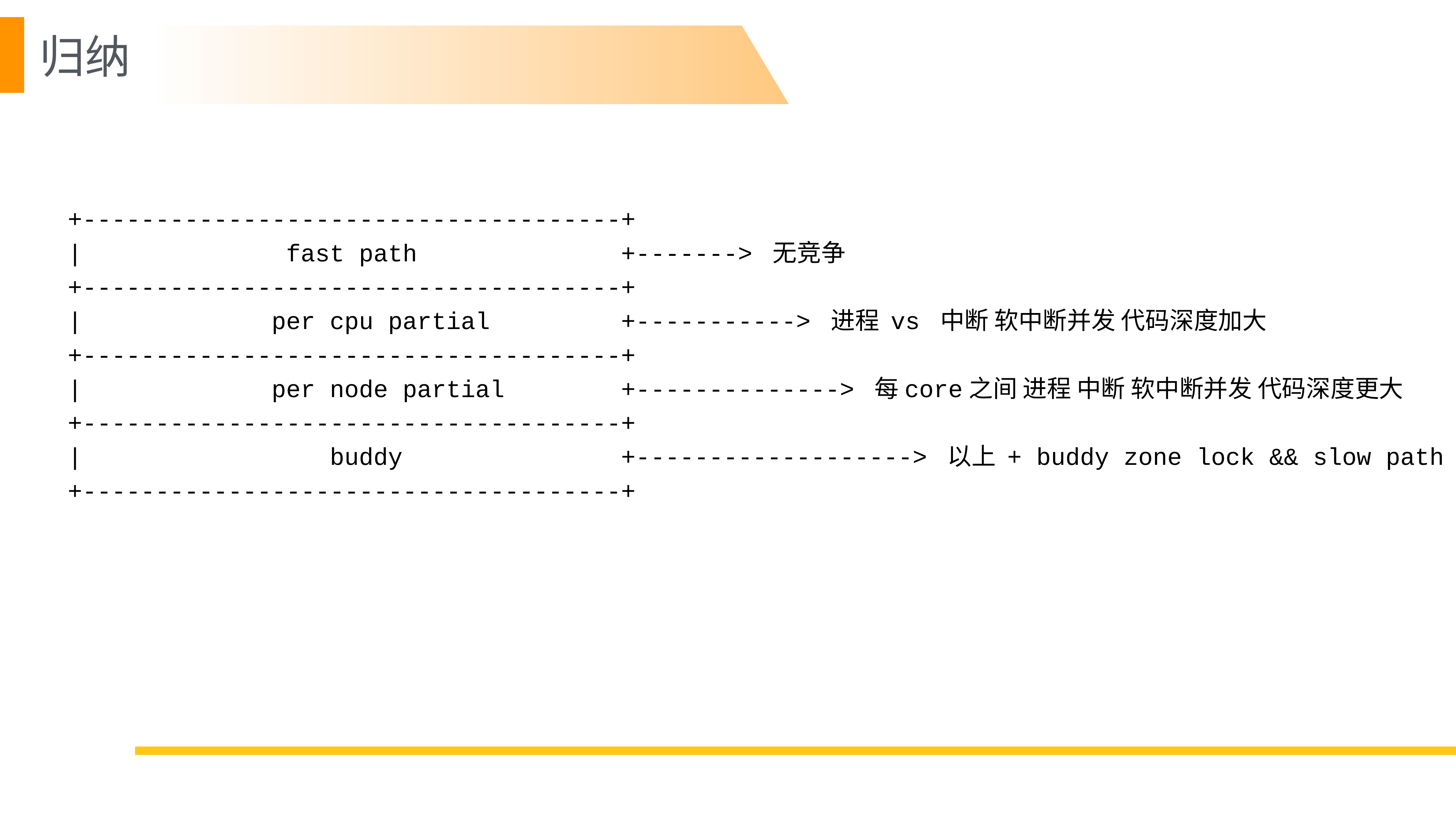

归纳
+-------------------------------------+
|              fast path              +-------> 无竞争
+-------------------------------------+
|             per cpu partial         +-----------> 进程 vs 中断 软中断并发 代码深度加大
+-------------------------------------+
|             per node partial        +--------------> 每core之间 进程 中断 软中断并发 代码深度更大
+-------------------------------------+
|                 buddy               +-------------------> 以上 + buddy zone lock && slow path
+-------------------------------------+